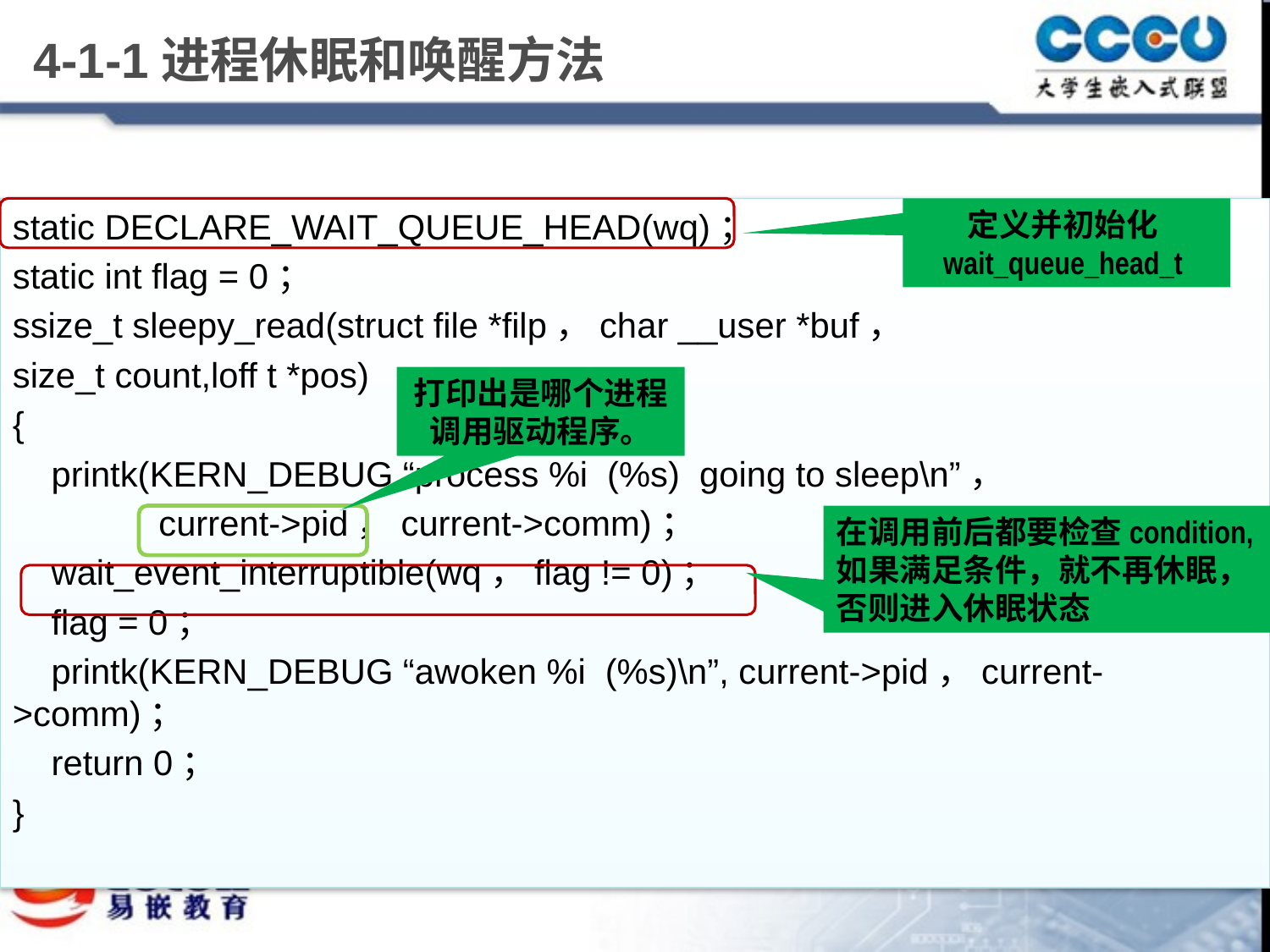

# 4-1-1进程休眠和唤醒方法

static DECLARE_WAIT_QUEUE_HEAD(wq)；
static int flag = 0；
ssize_t sleepy_read(struct file *filp，char __user *buf，
size_t count,loff t *pos)
{
    printk(KERN_DEBUG “process %i  (%s)  going to sleep\n”，
               current->pid，current->comm)；
    wait_event_interruptible(wq，flag != 0)；
    flag = 0；
    printk(KERN_DEBUG “awoken %i  (%s)\n”, current->pid，current->comm)；
    return 0；
}

定义并初始化wait_queue_head_t
打印出是哪个进程调用驱动程序。

在调用前后都要检查condition,如果满足条件，就不再休眠，否则进入休眠状态